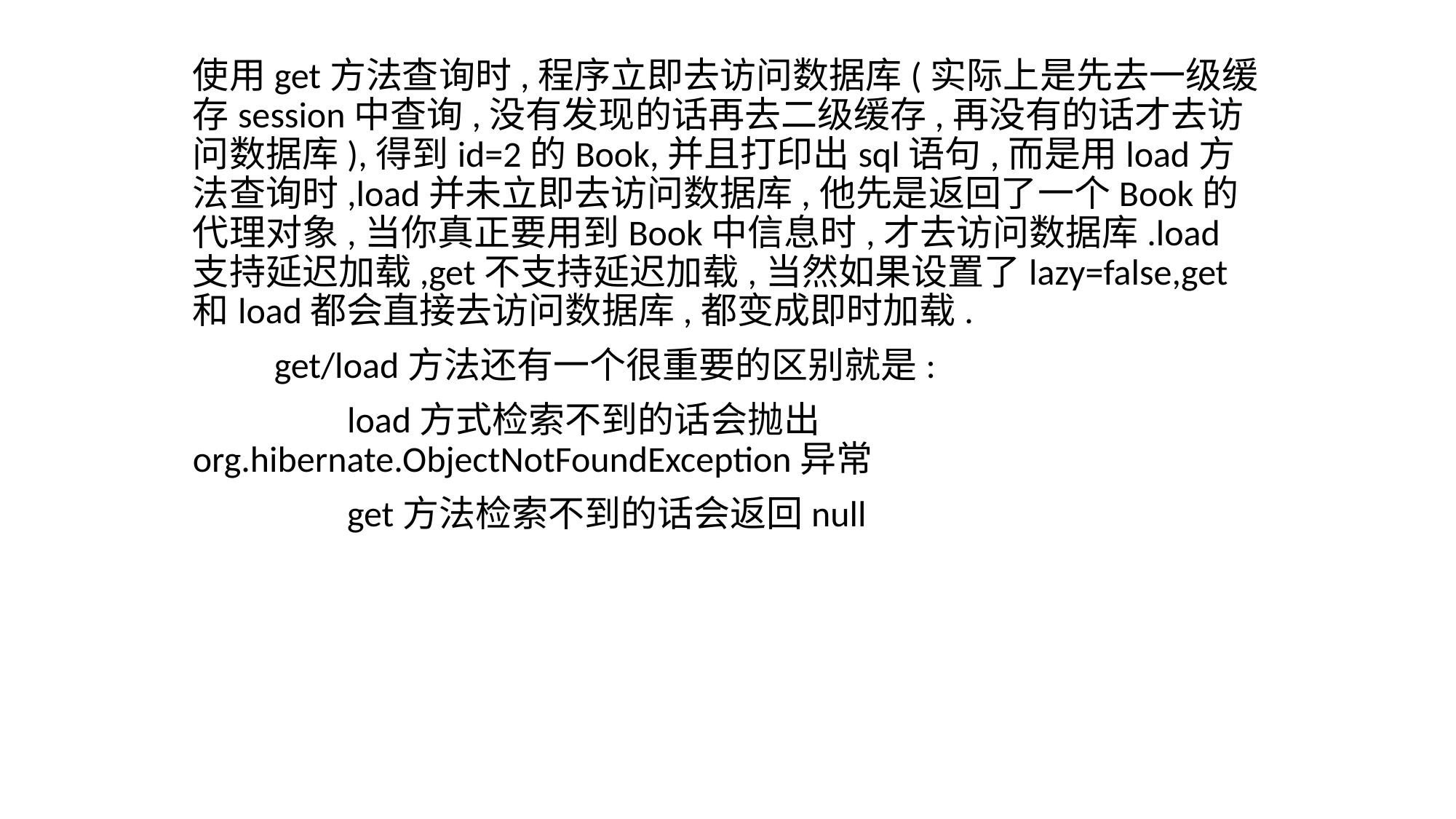

使用get方法查询时,程序立即去访问数据库(实际上是先去一级缓存session中查询,没有发现的话再去二级缓存,再没有的话才去访问数据库),得到id=2的Book,并且打印出sql语句,而是用load方法查询时,load并未立即去访问数据库,他先是返回了一个Book的代理对象,当你真正要用到Book中信息时,才去访问数据库.load支持延迟加载,get不支持延迟加载,当然如果设置了lazy=false,get和load都会直接去访问数据库,都变成即时加载.
　　get/load方法还有一个很重要的区别就是:
　　　　load方式检索不到的话会抛出org.hibernate.ObjectNotFoundException异常
　　　　get方法检索不到的话会返回null